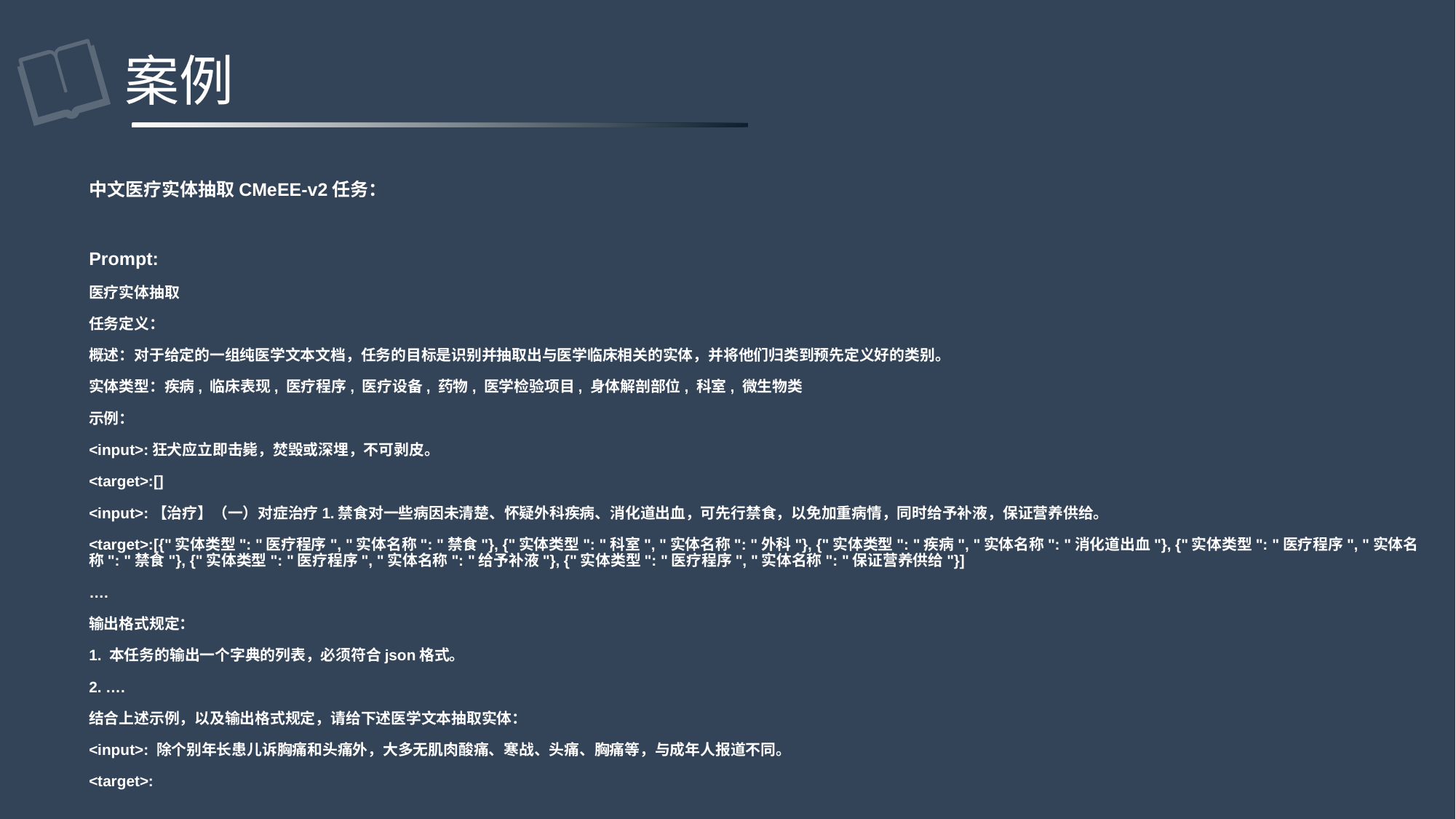

# 案例
中文医疗实体抽取CMeEE-v2任务：

Prompt:
医疗实体抽取
任务定义：
概述：对于给定的一组纯医学文本文档，任务的目标是识别并抽取出与医学临床相关的实体，并将他们归类到预先定义好的类别。
实体类型：疾病, 临床表现, 医疗程序, 医疗设备, 药物, 医学检验项目, 身体解剖部位, 科室, 微生物类
示例：
<input>:狂犬应立即击毙，焚毁或深埋，不可剥皮。
<target>:[]
<input>:【治疗】（一）对症治疗1.禁食对一些病因未清楚、怀疑外科疾病、消化道出血，可先行禁食，以免加重病情，同时给予补液，保证营养供给。
<target>:[{"实体类型": "医疗程序", "实体名称": "禁食"}, {"实体类型": "科室", "实体名称": "外科"}, {"实体类型": "疾病", "实体名称": "消化道出血"}, {"实体类型": "医疗程序", "实体名称": "禁食"}, {"实体类型": "医疗程序", "实体名称": "给予补液"}, {"实体类型": "医疗程序", "实体名称": "保证营养供给"}]
….
输出格式规定：
1. 本任务的输出一个字典的列表，必须符合json格式。
2. ….
结合上述示例，以及输出格式规定，请给下述医学文本抽取实体：
<input>: 除个别年长患儿诉胸痛和头痛外，大多无肌肉酸痛、寒战、头痛、胸痛等，与成年人报道不同。
<target>: